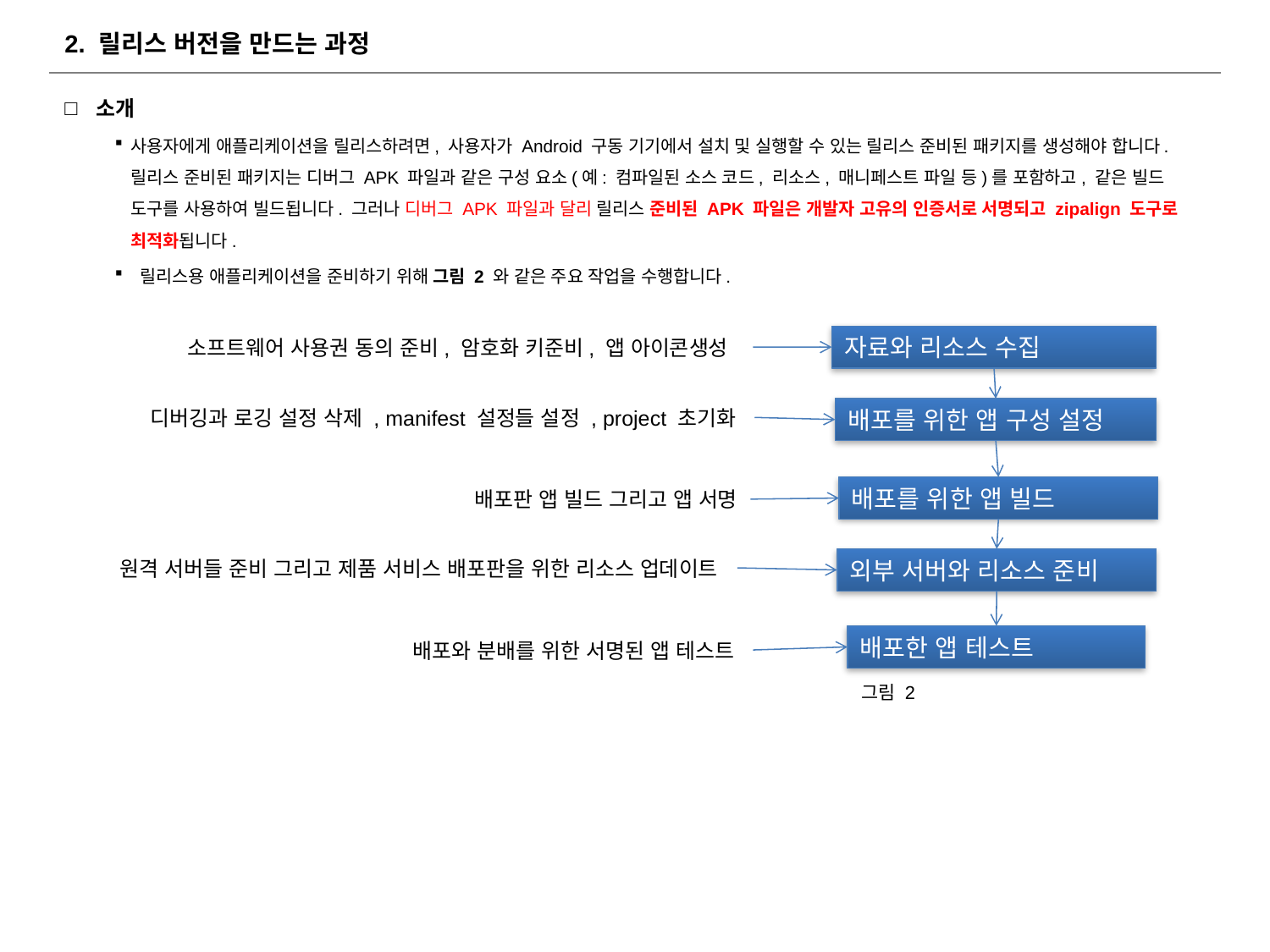

# 2. 릴리스 버전을 만드는 과정
소개
사용자에게 애플리케이션을 릴리스하려면, 사용자가 Android 구동 기기에서 설치 및 실행할 수 있는 릴리스 준비된 패키지를 생성해야 합니다. 릴리스 준비된 패키지는 디버그 APK 파일과 같은 구성 요소(예: 컴파일된 소스 코드, 리소스, 매니페스트 파일 등)를 포함하고, 같은 빌드 도구를 사용하여 빌드됩니다. 그러나 디버그 APK 파일과 달리 릴리스 준비된 APK 파일은 개발자 고유의 인증서로 서명되고 zipalign 도구로 최적화됩니다.
 릴리스용 애플리케이션을 준비하기 위해 그림 2 와 같은 주요 작업을 수행합니다.

자료와 리소스 수집
소프트웨어 사용권 동의 준비, 암호화 키준비, 앱 아이콘생성
디버깅과 로깅 설정 삭제 , manifest 설정들 설정 , project 초기화
배포를 위한 앱 구성 설정
배포를 위한 앱 빌드
배포판 앱 빌드 그리고 앱 서명
원격 서버들 준비 그리고 제품 서비스 배포판을 위한 리소스 업데이트
외부 서버와 리소스 준비
배포한 앱 테스트
배포와 분배를 위한 서명된 앱 테스트
그림 2